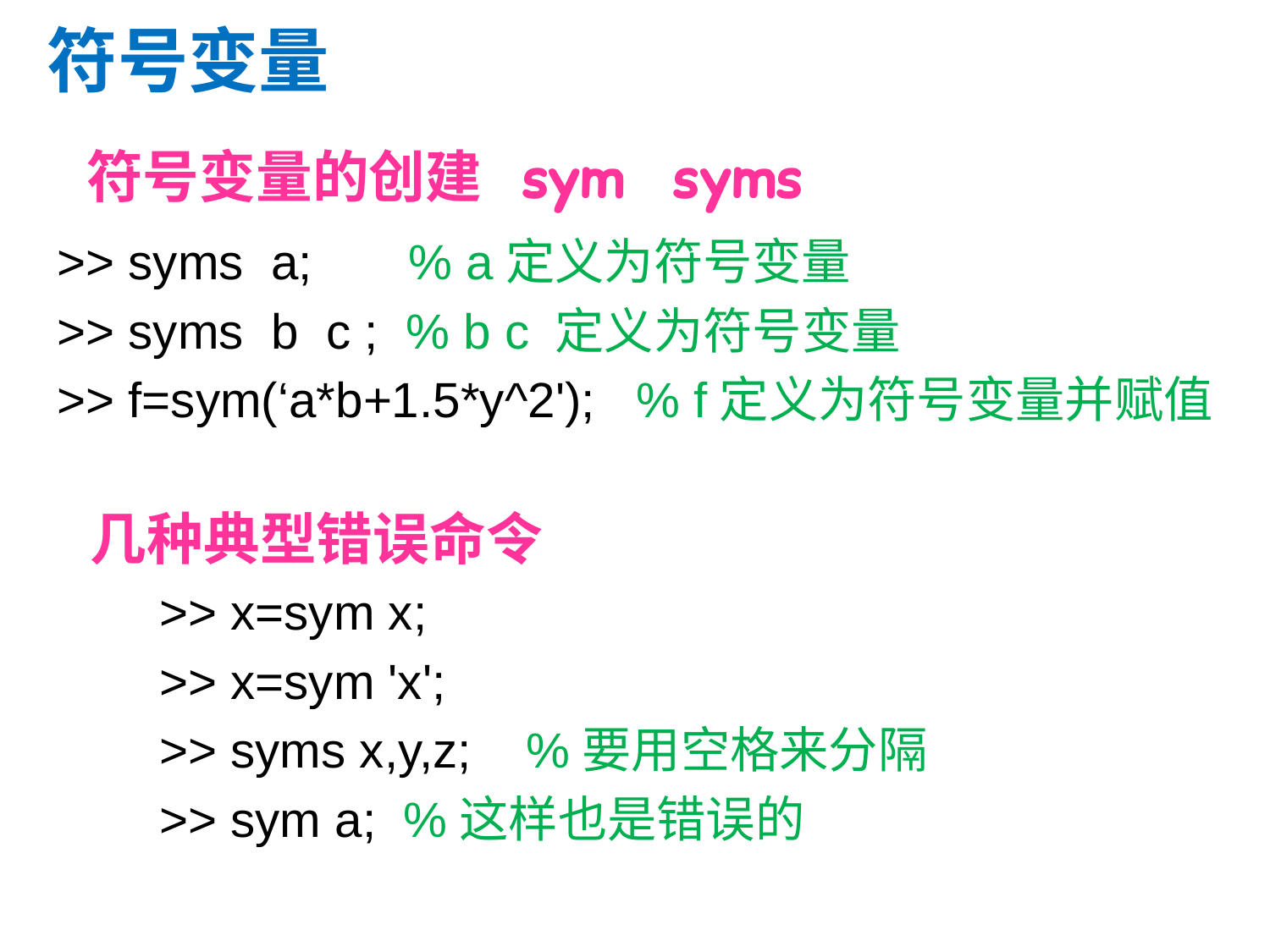

符号变量
符号变量的创建  sym  syms
>> syms  a;       % a定义为符号变量
>> syms  b  c ;  % b c 定义为符号变量
>> f=sym(‘a*b+1.5*y^2');   % f定义为符号变量并赋值

几种典型错误命令
     >> x=sym x;
     >> x=sym 'x';
     >> syms x,y,z;    %要用空格来分隔
     >> sym a;  %这样也是错误的